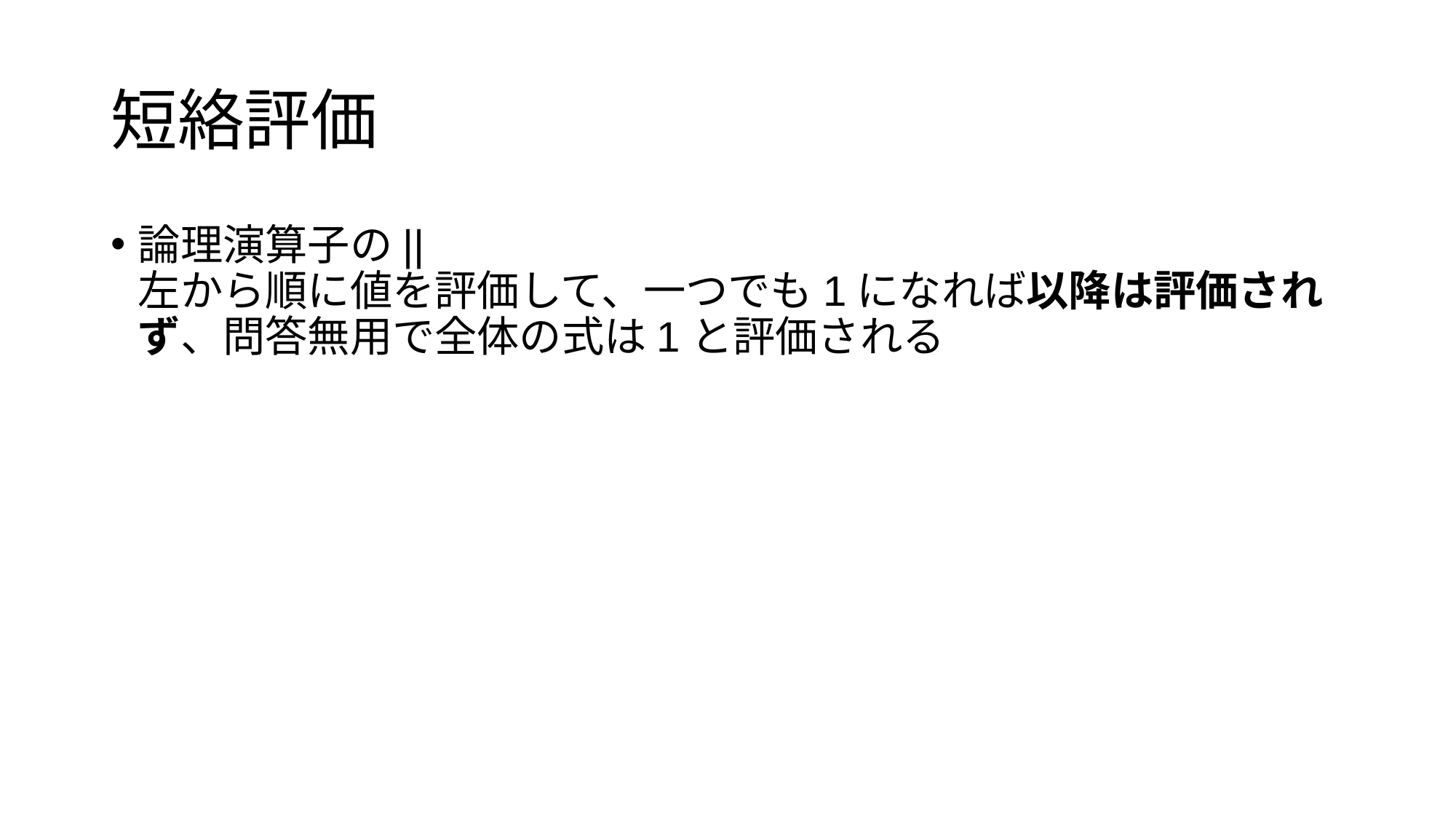

# 短絡評価
論理演算子の||
左から順に値を評価して、一つでも1になれば以降は評価されず、問答無用で全体の式は1と評価される